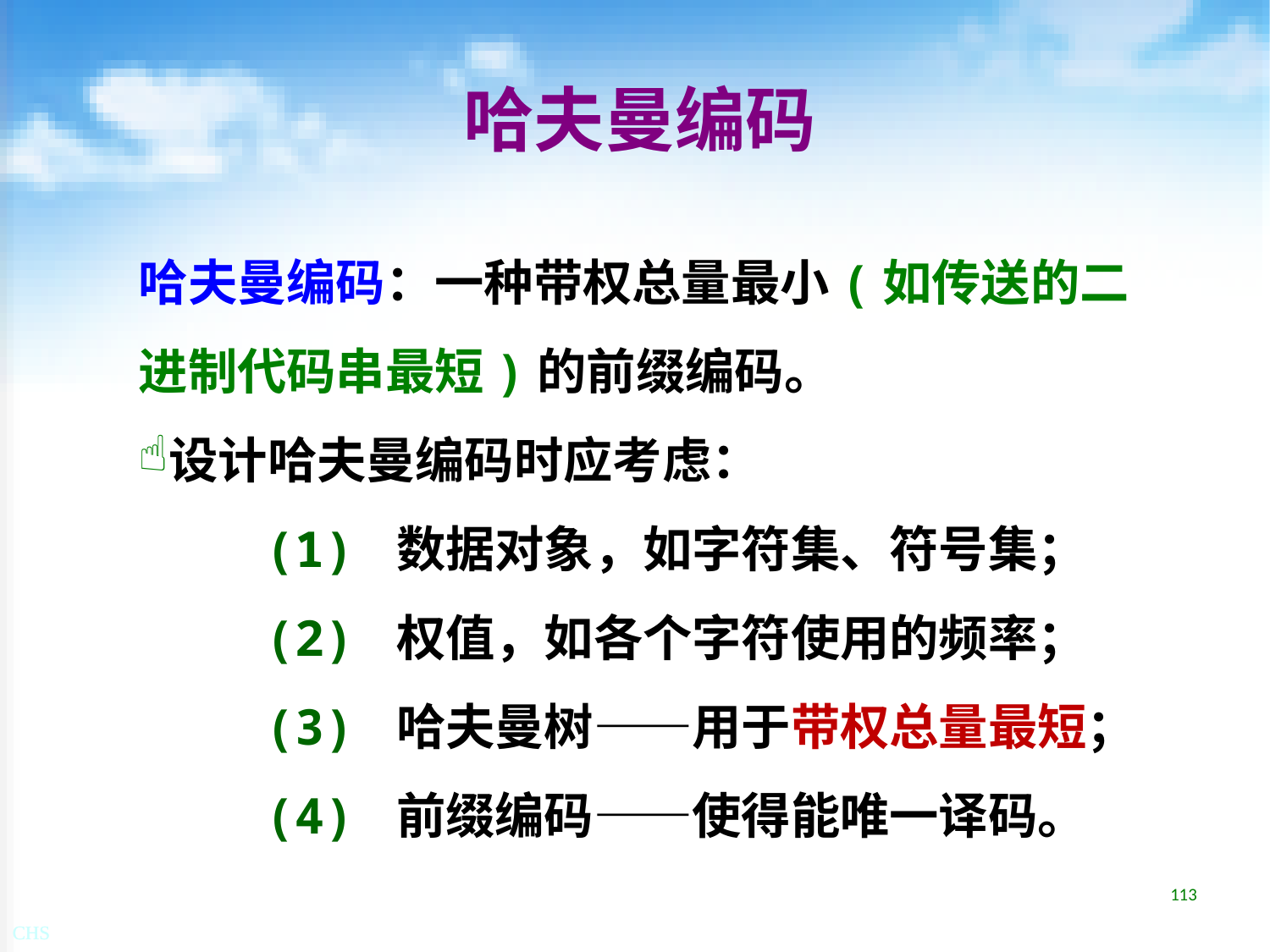

# 哈夫曼编码
哈夫曼编码：一种带权总量最小(如传送的二进制代码串最短)的前缀编码。
设计哈夫曼编码时应考虑：
	(1) 数据对象，如字符集、符号集；
	(2) 权值，如各个字符使用的频率；
	(3) 哈夫曼树——用于带权总量最短；
	(4) 前缀编码——使得能唯一译码。
113